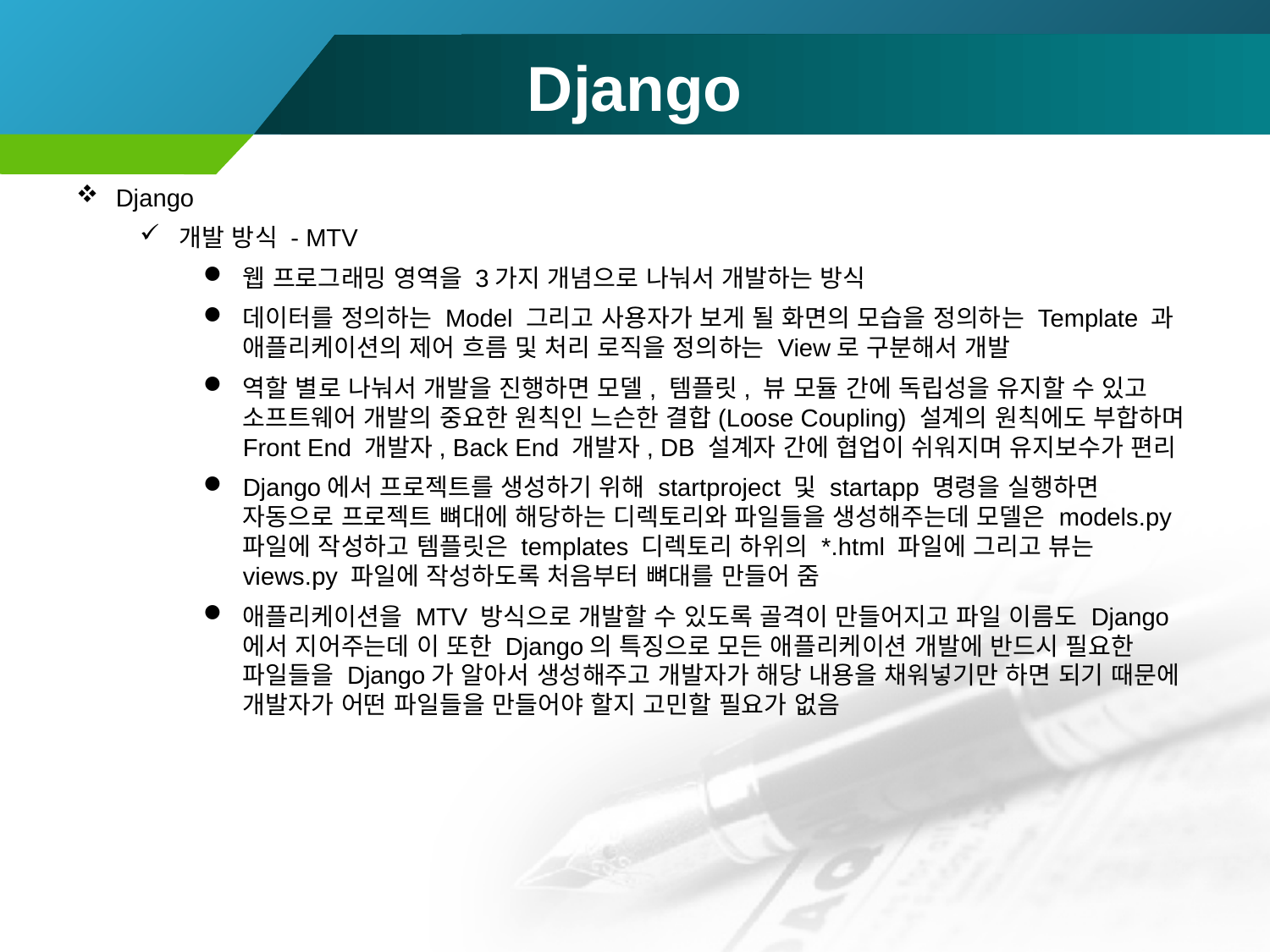

# Django
Django
개발 방식 - MTV
웹 프로그래밍 영역을 3가지 개념으로 나눠서 개발하는 방식
데이터를 정의하는 Model 그리고 사용자가 보게 될 화면의 모습을 정의하는 Template 과 애플리케이션의 제어 흐름 및 처리 로직을 정의하는 View로 구분해서 개발
역할 별로 나눠서 개발을 진행하면 모델, 템플릿, 뷰 모듈 간에 독립성을 유지할 수 있고 소프트웨어 개발의 중요한 원칙인 느슨한 결합(Loose Coupling) 설계의 원칙에도 부합하며 Front End 개발자, Back End 개발자, DB 설계자 간에 협업이 쉬워지며 유지보수가 편리
Django에서 프로젝트를 생성하기 위해 startproject 및 startapp 명령을 실행하면 자동으로 프로젝트 뼈대에 해당하는 디렉토리와 파일들을 생성해주는데 모델은 models.py 파일에 작성하고 템플릿은 templates 디렉토리 하위의 *.html 파일에 그리고 뷰는 views.py 파일에 작성하도록 처음부터 뼈대를 만들어 줌
애플리케이션을 MTV 방식으로 개발할 수 있도록 골격이 만들어지고 파일 이름도 Django에서 지어주는데 이 또한 Django의 특징으로 모든 애플리케이션 개발에 반드시 필요한 파일들을 Django가 알아서 생성해주고 개발자가 해당 내용을 채워넣기만 하면 되기 때문에 개발자가 어떤 파일들을 만들어야 할지 고민할 필요가 없음